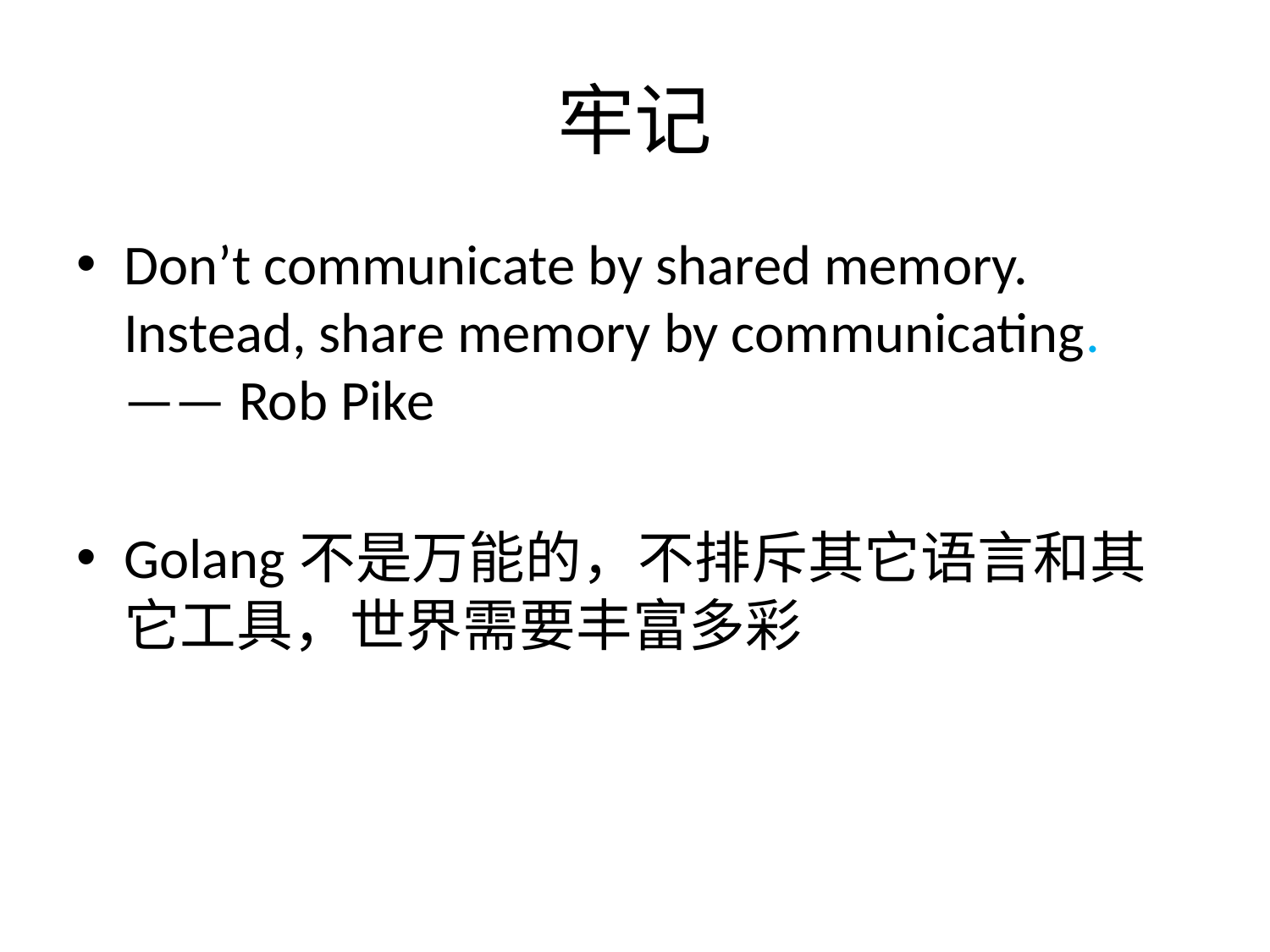

# 牢记
Don’t communicate by shared memory. Instead, share memory by communicating. —— Rob Pike

Golang不是万能的，不排斥其它语言和其它工具，世界需要丰富多彩